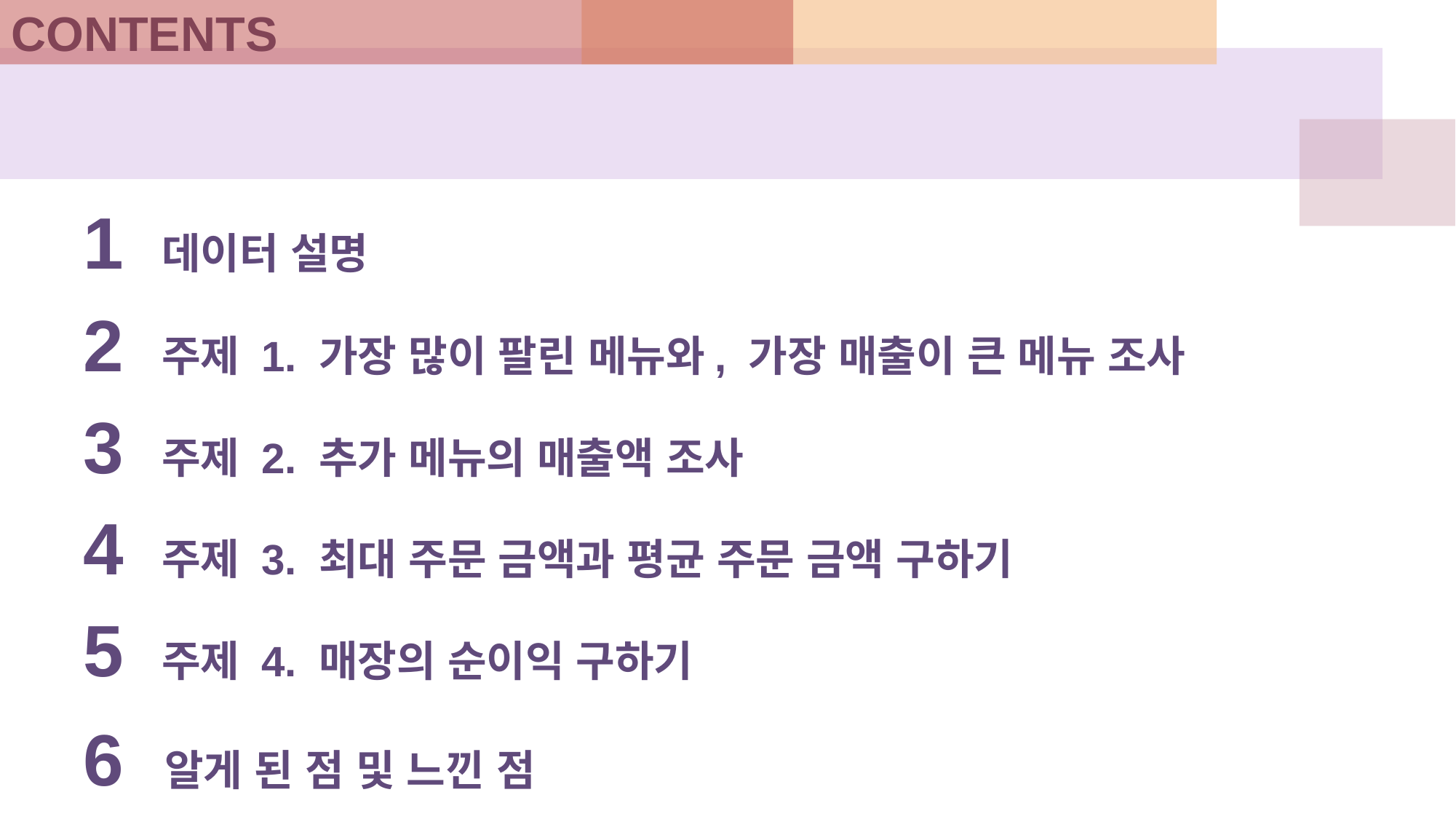

Contents
1 데이터 설명
2 주제 1. 가장 많이 팔린 메뉴와, 가장 매출이 큰 메뉴 조사
3 주제 2. 추가 메뉴의 매출액 조사
4 주제 3. 최대 주문 금액과 평균 주문 금액 구하기
5 주제 4. 매장의 순이익 구하기
6 알게 된 점 및 느낀 점